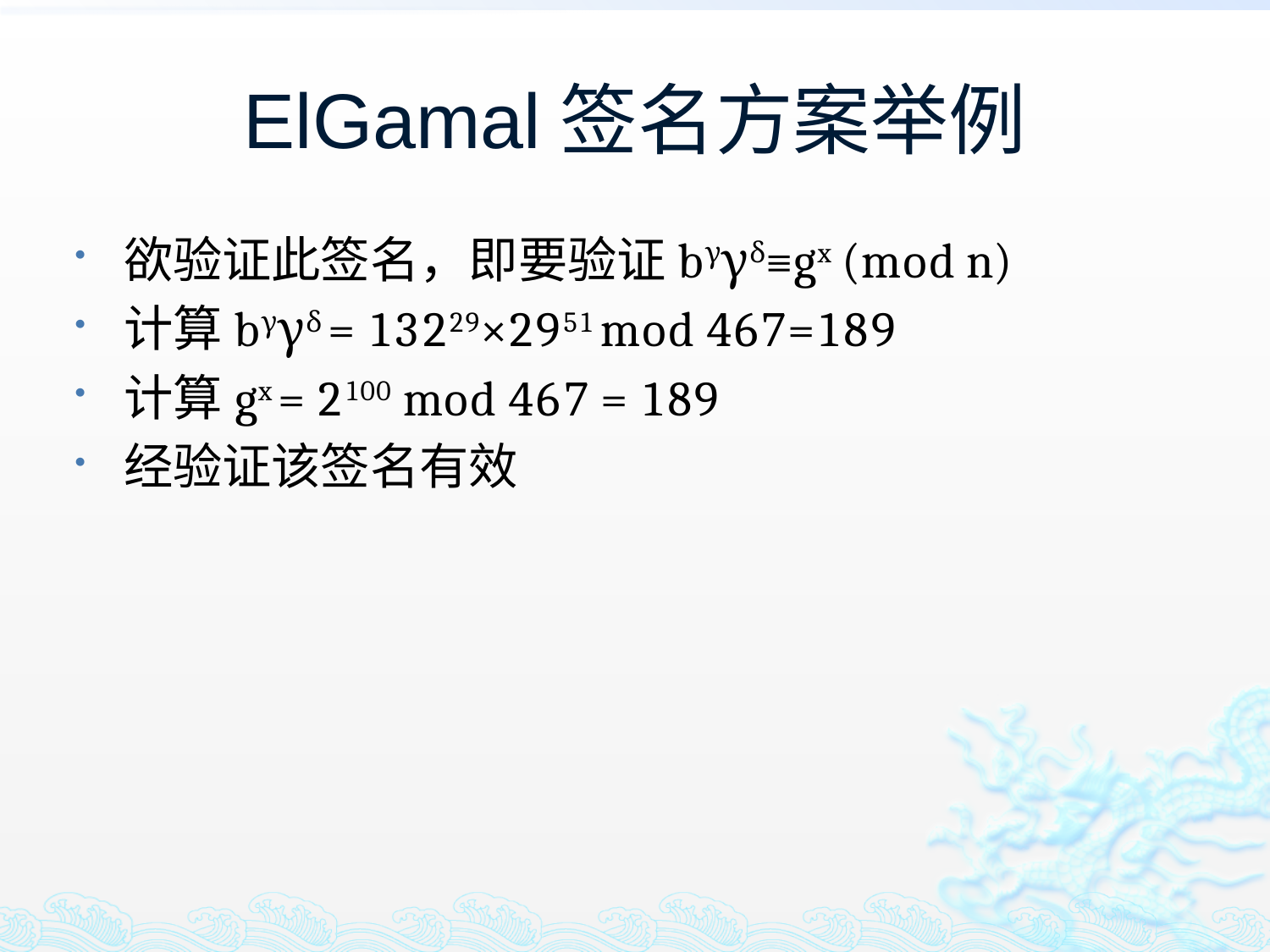

# ElGamal签名方案举例
欲验证此签名，即要验证bγγδ≡gx (mod n)
计算bγγδ = 13229×2951 mod 467=189
计算gx = 2100 mod 467 = 189
经验证该签名有效